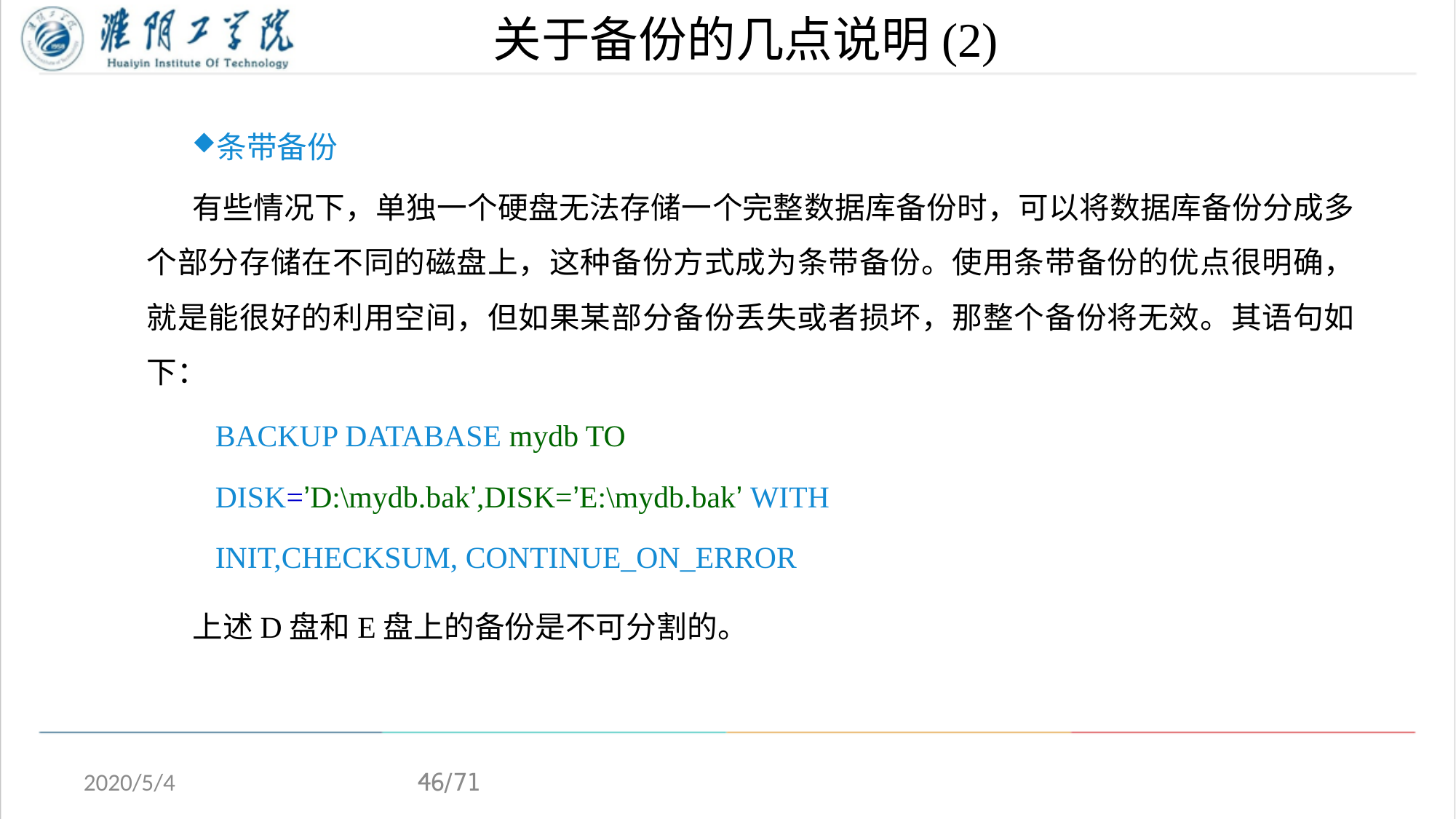

# 关于备份的几点说明(2)
条带备份
有些情况下，单独一个硬盘无法存储一个完整数据库备份时，可以将数据库备份分成多个部分存储在不同的磁盘上，这种备份方式成为条带备份。使用条带备份的优点很明确，就是能很好的利用空间，但如果某部分备份丢失或者损坏，那整个备份将无效。其语句如下：
   BACKUP DATABASE mydb TO
   DISK=’D:\mydb.bak’,DISK=’E:\mydb.bak’ WITH
   INIT,CHECKSUM, CONTINUE_ON_ERROR
上述D盘和E盘上的备份是不可分割的。
46/71
2020/5/4